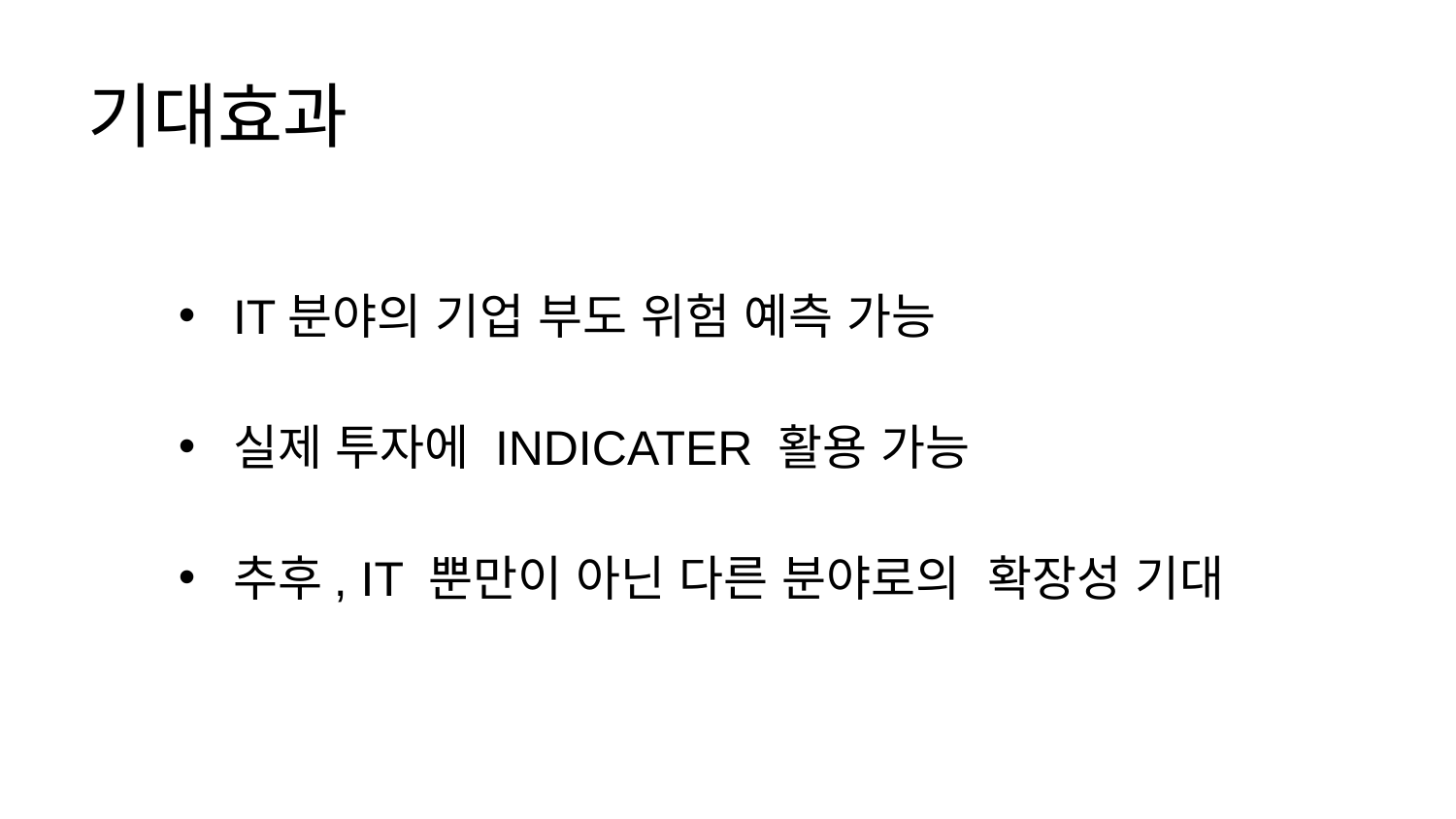

기대효과
IT분야의 기업 부도 위험 예측 가능

실제 투자에 INDICATER 활용 가능

추후, IT 뿐만이 아닌 다른 분야로의  확장성 기대